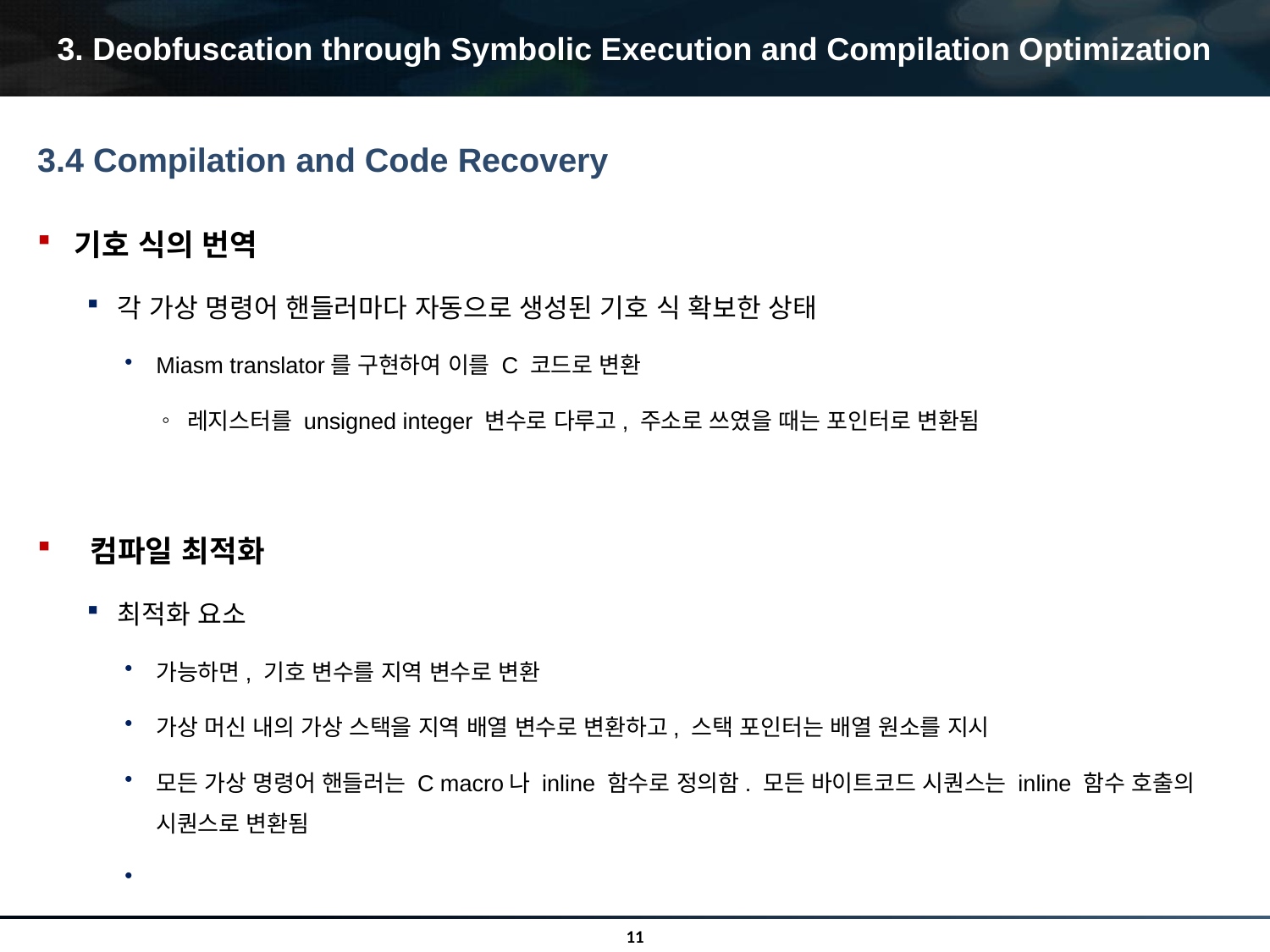

# 3. Deobfuscation through Symbolic Execution and Compilation Optimization
3.4 Compilation and Code Recovery
기호 식의 번역
각 가상 명령어 핸들러마다 자동으로 생성된 기호 식 확보한 상태
Miasm translator를 구현하여 이를 C 코드로 변환
레지스터를 unsigned integer 변수로 다루고, 주소로 쓰였을 때는 포인터로 변환됨

 컴파일 최적화
최적화 요소
가능하면, 기호 변수를 지역 변수로 변환
가상 머신 내의 가상 스택을 지역 배열 변수로 변환하고, 스택 포인터는 배열 원소를 지시
모든 가상 명령어 핸들러는 C macro나 inline 함수로 정의함. 모든 바이트코드 시퀀스는 inline 함수 호출의 시퀀스로 변환됨